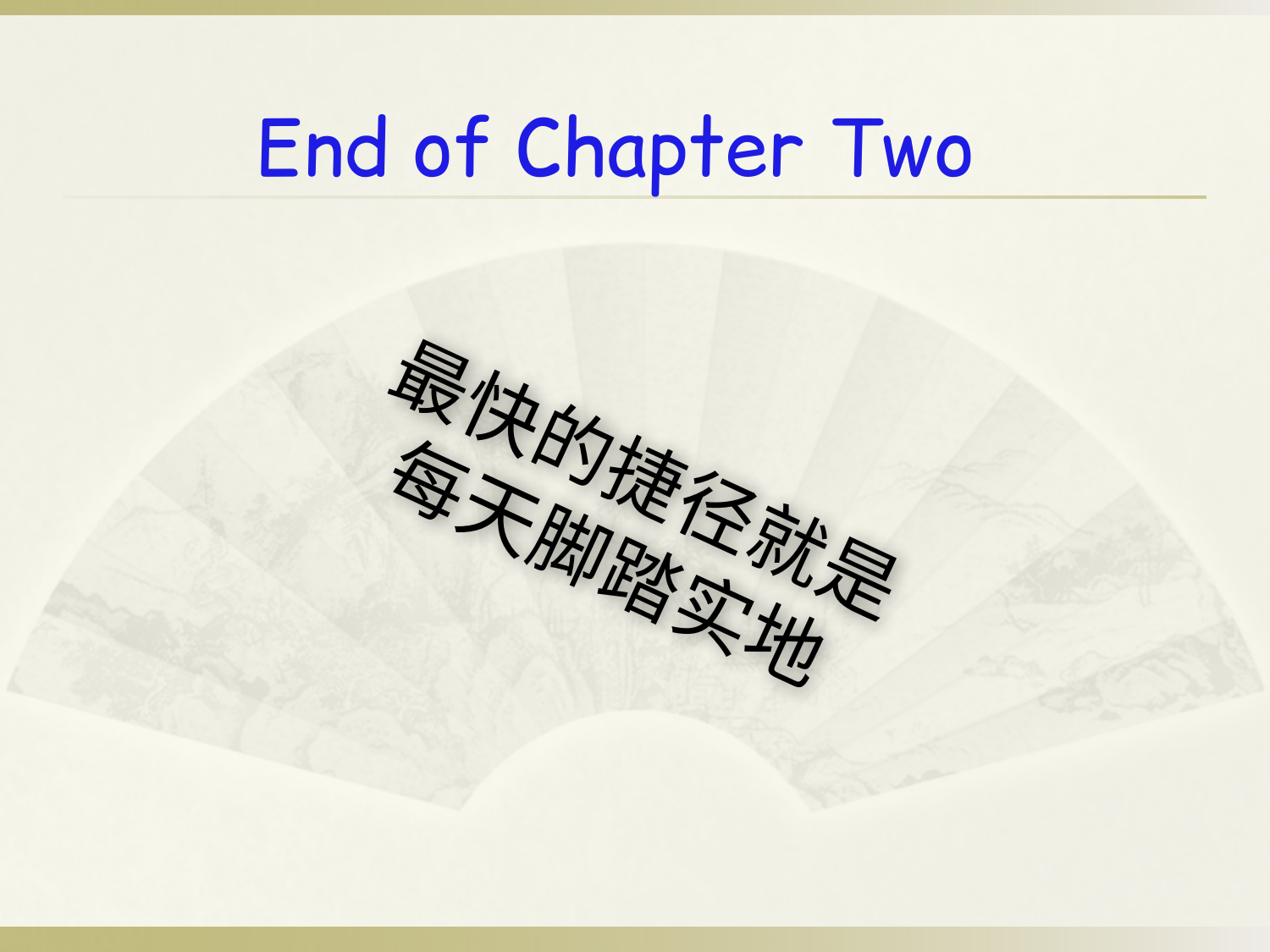

# End of Chapter Two
最快的捷径就是
每天脚踏实地